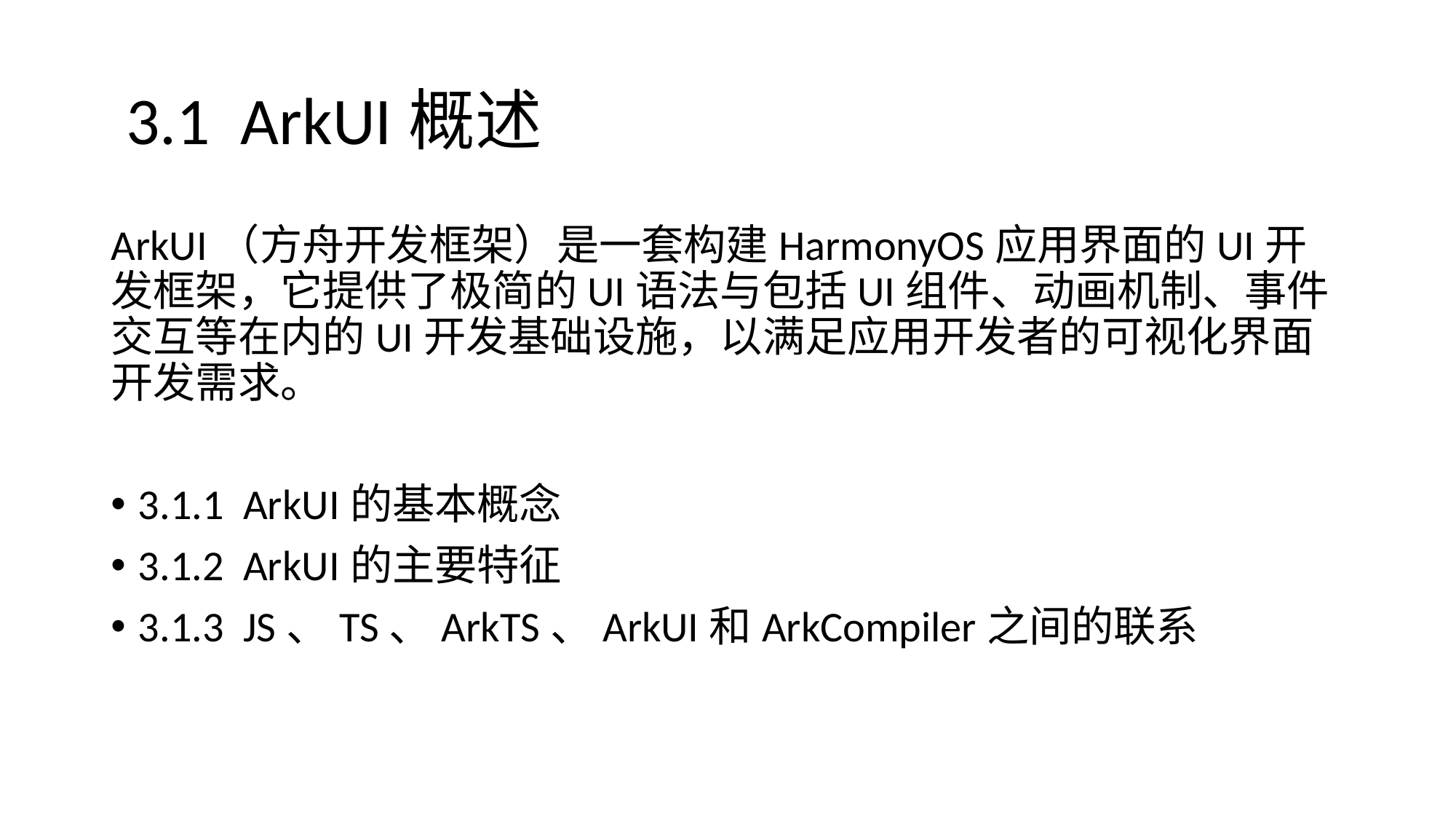

# 3.1  ArkUI概述
ArkUI（方舟开发框架）是一套构建HarmonyOS应用界面的UI开发框架，它提供了极简的UI语法与包括UI组件、动画机制、事件交互等在内的UI开发基础设施，以满足应用开发者的可视化界面开发需求。

3.1.1  ArkUI的基本概念
3.1.2  ArkUI的主要特征
3.1.3  JS、TS、ArkTS、ArkUI和ArkCompiler之间的联系